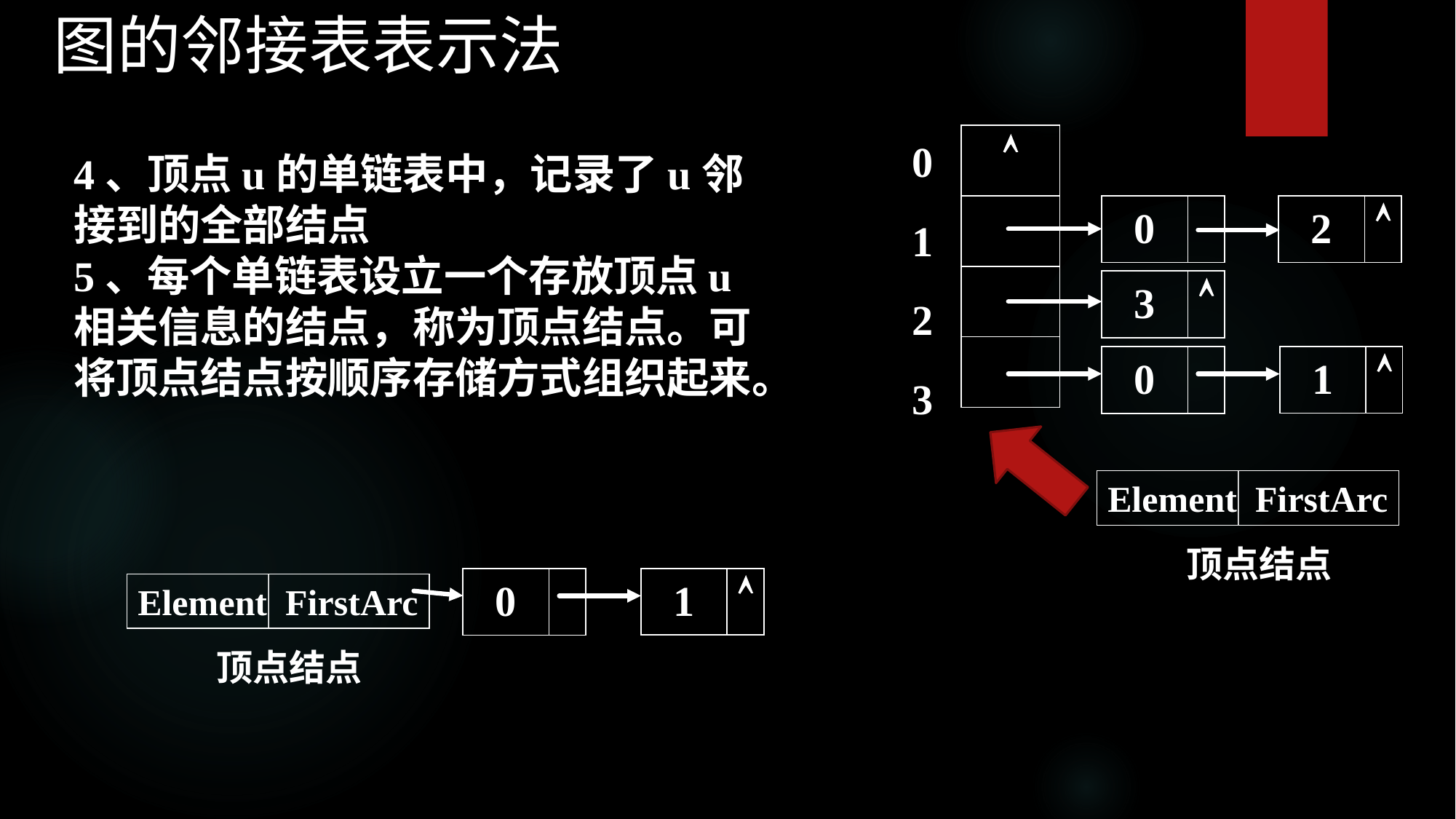

图的邻接表表示法
01
2
3
| ∧ |
| --- |
|  |
|  |
|  |
4、顶点u的单链表中，记录了u邻接到的全部结点
5、每个单链表设立一个存放顶点u相关信息的结点，称为顶点结点。可将顶点结点按顺序存储方式组织起来。

| 0 |  |
| --- | --- |
| 2 | ∧ |
| --- | --- |
| 3 | ∧ |
| --- | --- |
| 1 | ∧ |
| --- | --- |
| 0 |  |
| --- | --- |

Element  FirstArc

顶点结点
| 1 | ∧ |
| --- | --- |
| 0 |  |
| --- | --- |
Element  FirstArc

顶点结点